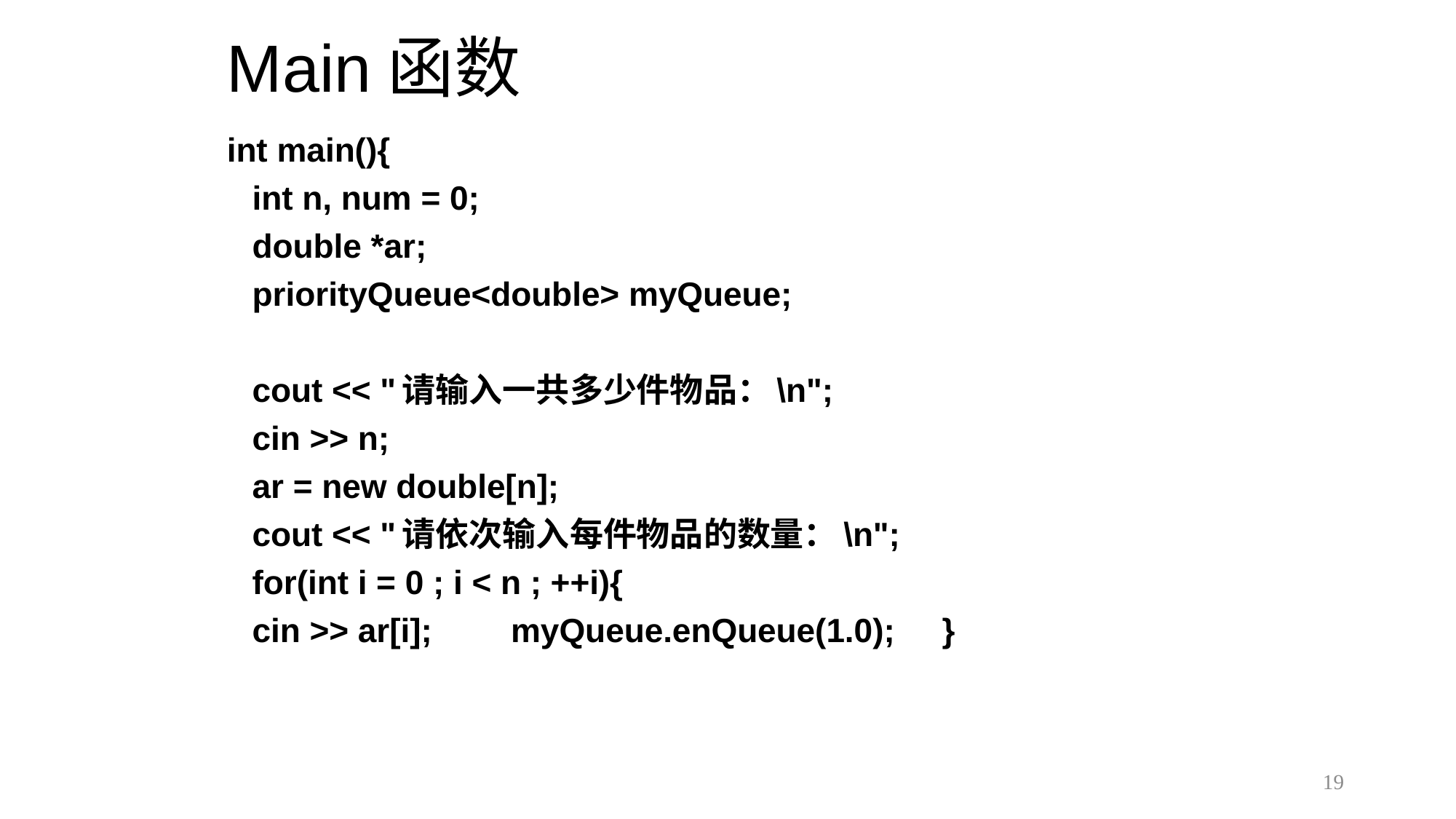

# Main函数
int main(){
	int n, num = 0;
	double *ar;
	priorityQueue<double> myQueue;

	cout << "请输入一共多少件物品：\n";
	cin >> n;
	ar = new double[n];
	cout << "请依次输入每件物品的数量：\n";
	for(int i = 0 ; i < n ; ++i){
		cin >> ar[i];	myQueue.enQueue(1.0); 	}

19